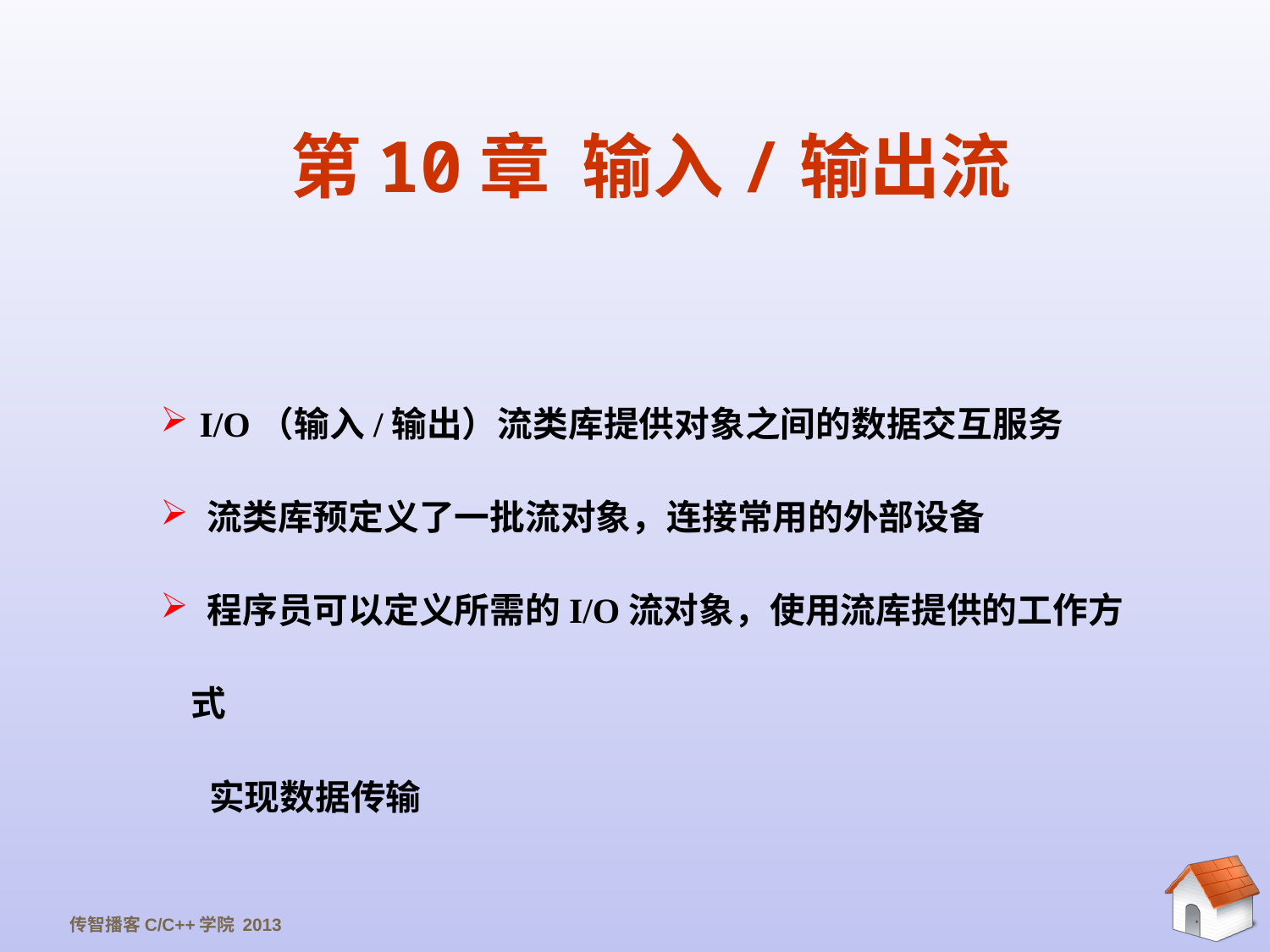

# 第10章  输入/输出流
 I/O（输入/输出）流类库提供对象之间的数据交互服务
 流类库预定义了一批流对象，连接常用的外部设备
 程序员可以定义所需的I/O流对象，使用流库提供的工作方式
     实现数据传输